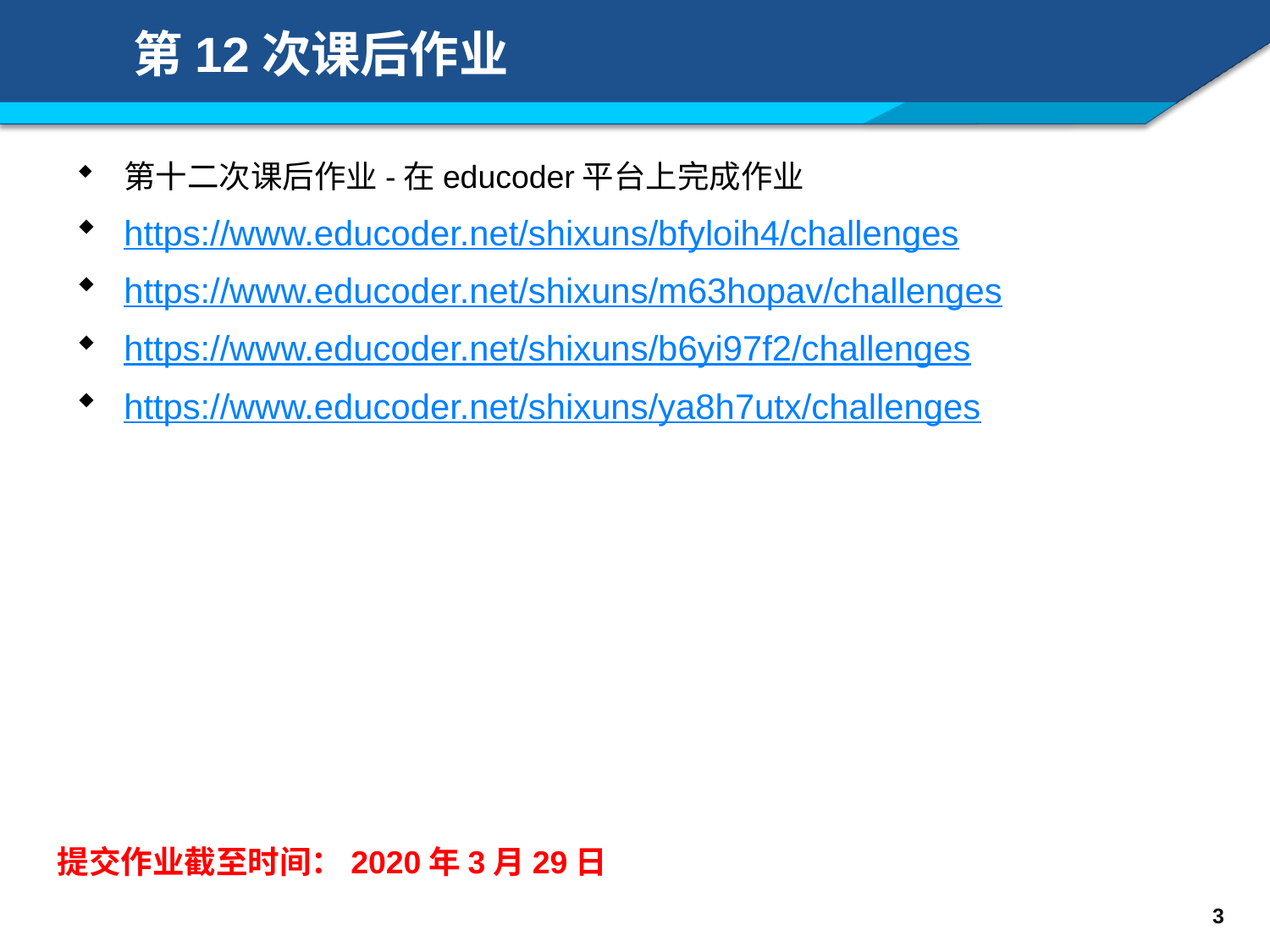

# 第12次课后作业
第十二次课后作业-在educoder平台上完成作业
https://www.educoder.net/shixuns/bfyloih4/challenges
https://www.educoder.net/shixuns/m63hopav/challenges
https://www.educoder.net/shixuns/b6yi97f2/challenges
https://www.educoder.net/shixuns/ya8h7utx/challenges
提交作业截至时间：2020年3月29日
3